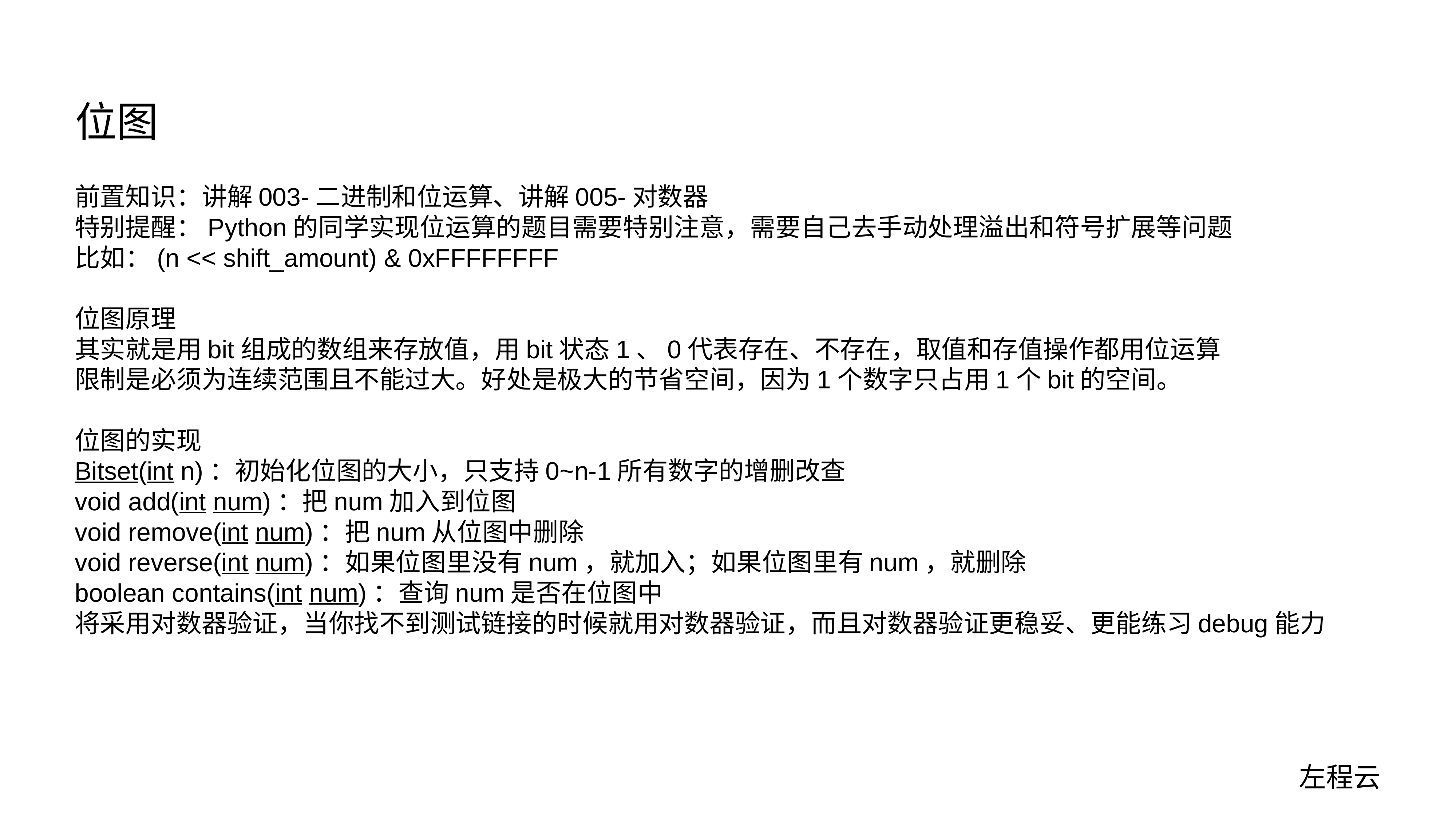

# 位图
前置知识：讲解003-二进制和位运算、讲解005-对数器
特别提醒：Python的同学实现位运算的题目需要特别注意，需要自己去手动处理溢出和符号扩展等问题
比如：(n << shift_amount) & 0xFFFFFFFF

位图原理
其实就是用bit组成的数组来存放值，用bit状态1、0代表存在、不存在，取值和存值操作都用位运算
限制是必须为连续范围且不能过大。好处是极大的节省空间，因为1个数字只占用1个bit的空间。

位图的实现
Bitset(int n)：初始化位图的大小，只支持0~n-1所有数字的增删改查
void add(int num)：把num加入到位图
void remove(int num)：把num从位图中删除
void reverse(int num)：如果位图里没有num，就加入；如果位图里有num，就删除
boolean contains(int num)：查询num是否在位图中
将采用对数器验证，当你找不到测试链接的时候就用对数器验证，而且对数器验证更稳妥、更能练习debug能力
左程云